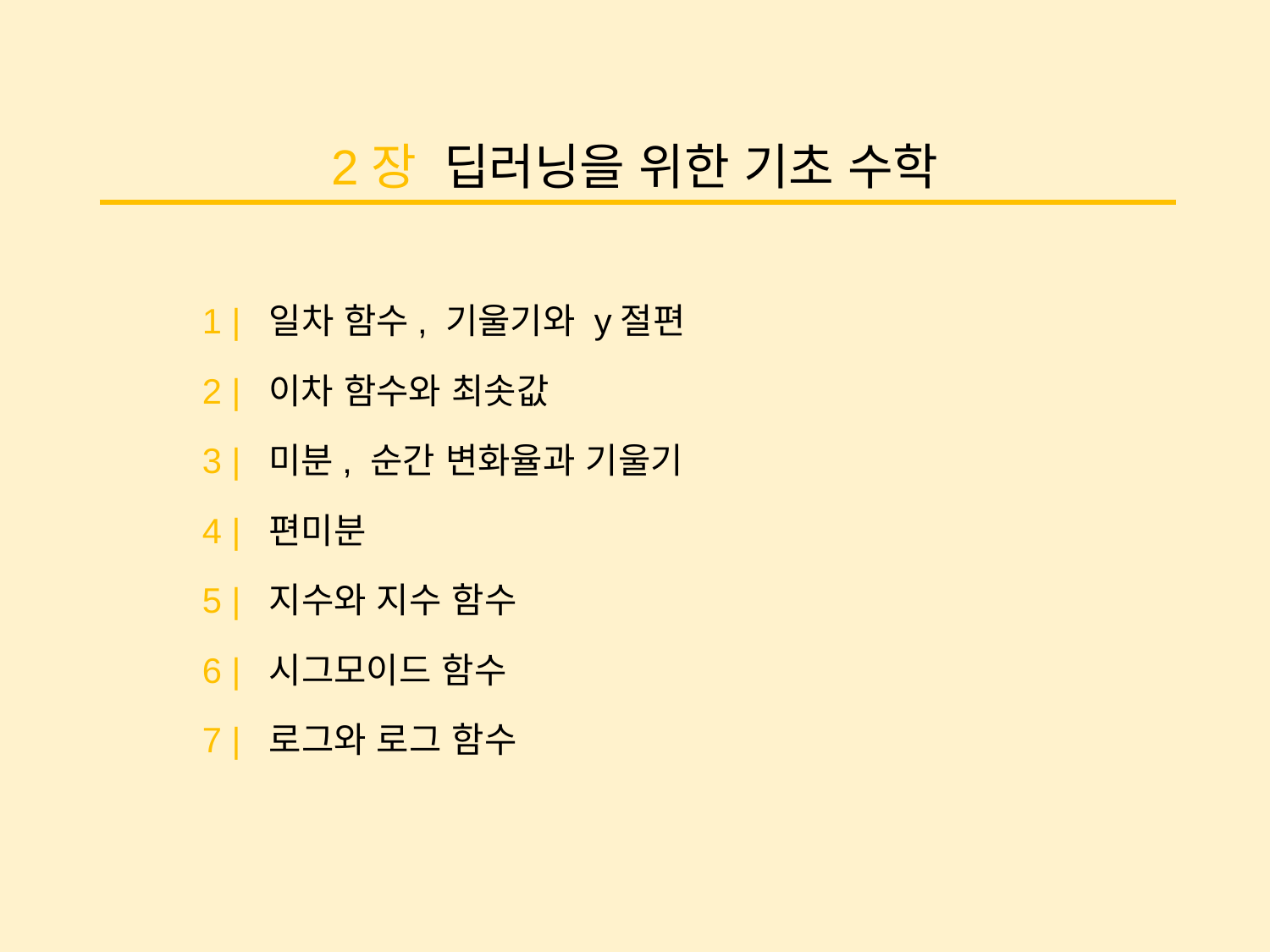

2장  딥러닝을 위한 기초 수학
1 |  일차 함수, 기울기와 y절편
2 |  이차 함수와 최솟값
3 |  미분, 순간 변화율과 기울기
4 |  편미분
5 |  지수와 지수 함수
6 |  시그모이드 함수
7 |  로그와 로그 함수